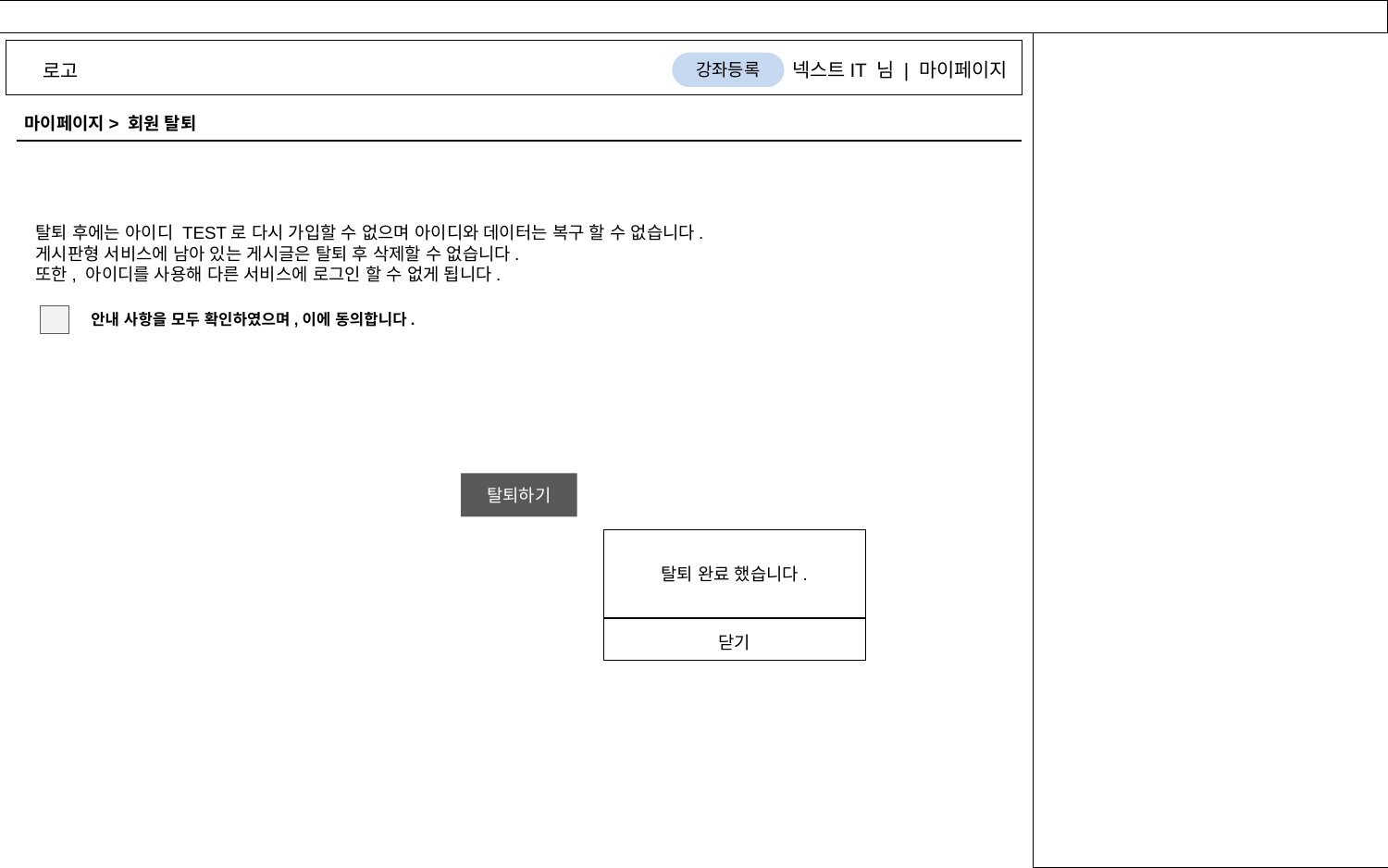

넥스트IT 님 | 마이페이지
로고
강좌등록
마이페이지> 회원 탈퇴
탈퇴 후에는 아이디 TEST로 다시 가입할 수 없으며 아이디와 데이터는 복구 할 수 없습니다.
게시판형 서비스에 남아 있는 게시글은 탈퇴 후 삭제할 수 없습니다.
또한, 아이디를 사용해 다른 서비스에 로그인 할 수 없게 됩니다.
안내 사항을 모두 확인하였으며,이에 동의합니다.

탈퇴하기
탈퇴 완료 했습니다.

닫기